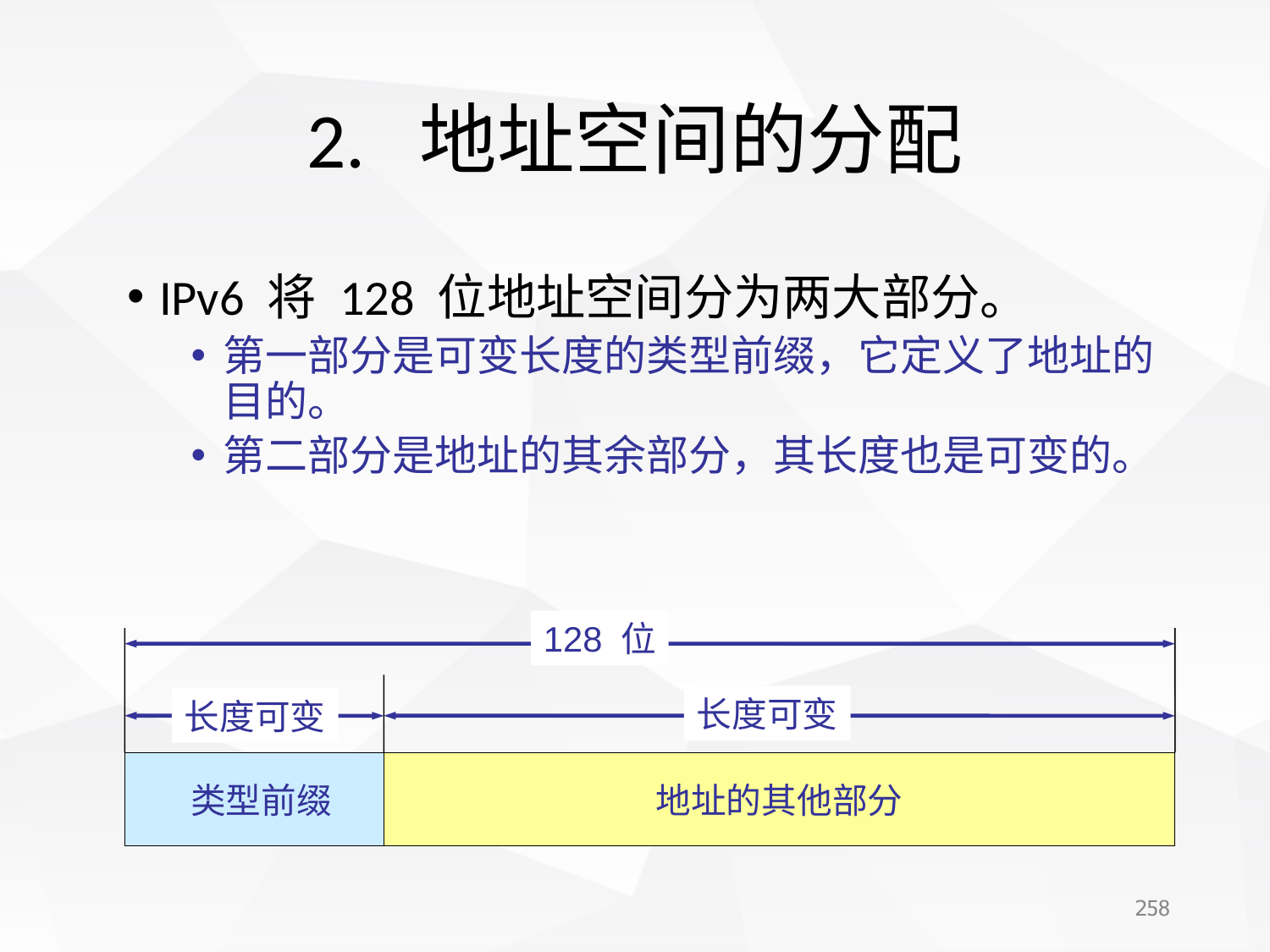

# 2.  地址空间的分配
IPv6 将 128 位地址空间分为两大部分。
第一部分是可变长度的类型前缀，它定义了地址的目的。
第二部分是地址的其余部分，其长度也是可变的。
128 位

长度可变
长度可变

类型前缀
地址的其他部分
258